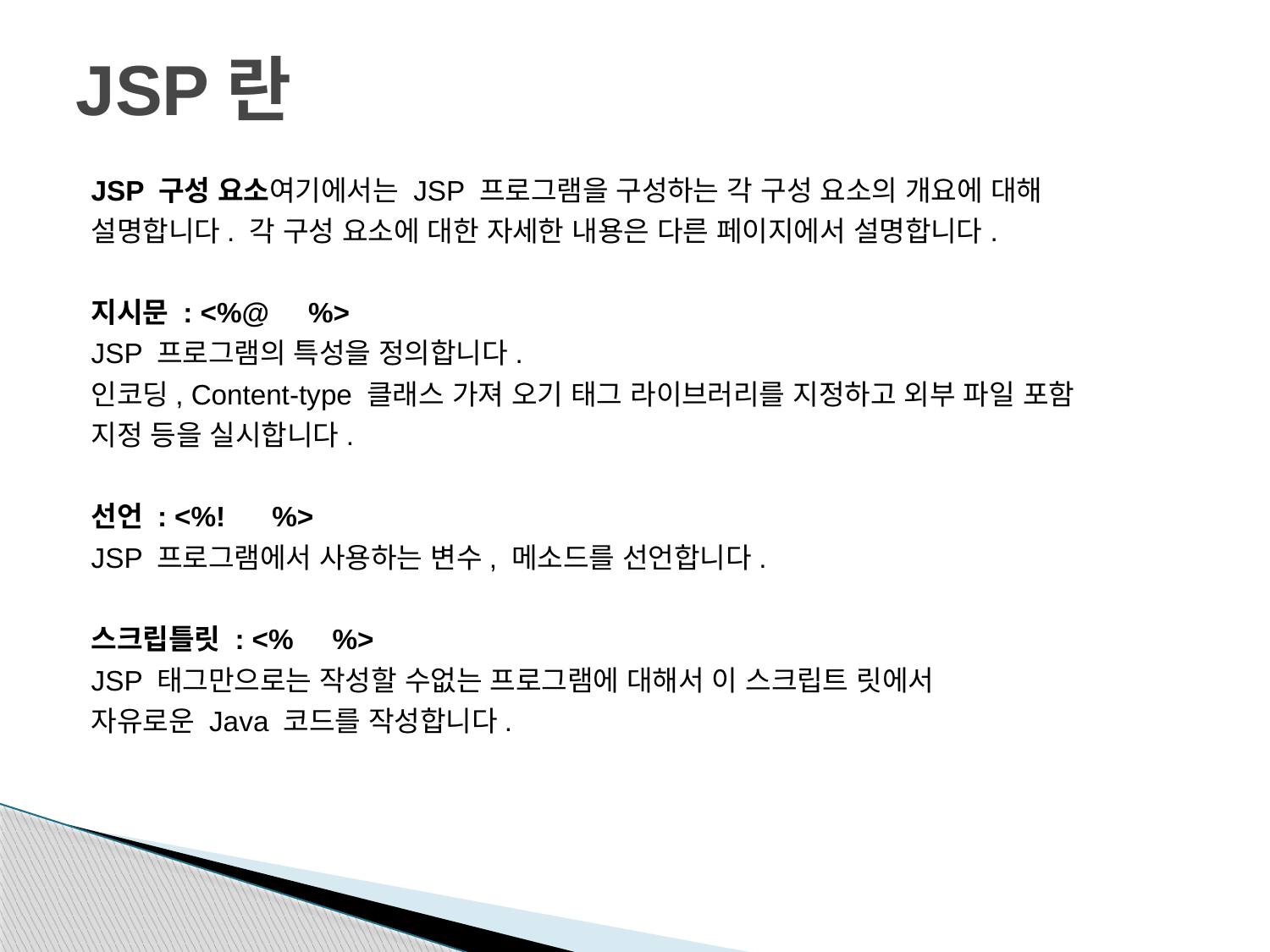

# JSP란
JSP 구성 요소여기에서는 JSP 프로그램을 구성하는 각 구성 요소의 개요에 대해
설명합니다. 각 구성 요소에 대한 자세한 내용은 다른 페이지에서 설명합니다.

지시문 : <%@     %>
JSP 프로그램의 특성을 정의합니다.
인코딩, Content-type 클래스 가져 오기 태그 라이브러리를 지정하고 외부 파일 포함
지정 등을 실시합니다.

선언 : <%!      %>
JSP 프로그램에서 사용하는 변수, 메소드를 선언합니다.

스크립틀릿 : <%     %>
JSP 태그만으로는 작성할 수없는 프로그램에 대해서 이 스크립트 릿에서
자유로운 Java 코드를 작성합니다.